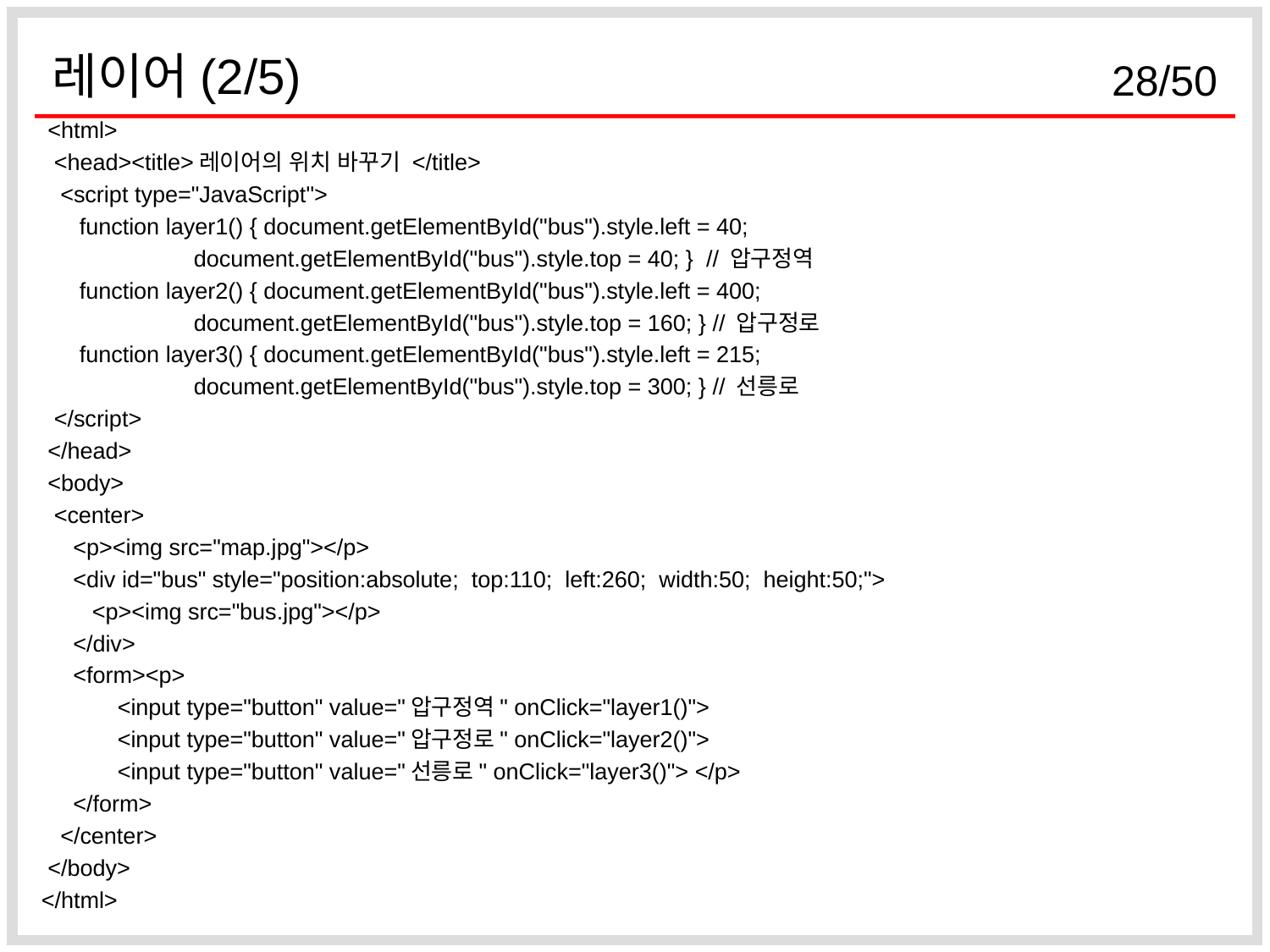

# 레이어(2/5)
 <html>
  <head><title>레이어의 위치 바꾸기 </title>
   <script type="JavaScript">
      function layer1() { document.getElementById("bus").style.left = 40;
                        document.getElementById("bus").style.top = 40; }  // 압구정역
      function layer2() { document.getElementById("bus").style.left = 400;
                        document.getElementById("bus").style.top = 160; } // 압구정로
      function layer3() { document.getElementById("bus").style.left = 215;
                        document.getElementById("bus").style.top = 300; } // 선릉로
  </script>
 </head>
 <body>
  <center>
     <p><img src="map.jpg"></p>
     <div id="bus" style="position:absolute;  top:110;  left:260;  width:50;  height:50;">
        <p><img src="bus.jpg"></p>
     </div>
     <form><p>
            <input type="button" value="압구정역" onClick="layer1()">
            <input type="button" value="압구정로" onClick="layer2()">
            <input type="button" value="선릉로" onClick="layer3()"> </p>
     </form>
   </center>
 </body>
</html>